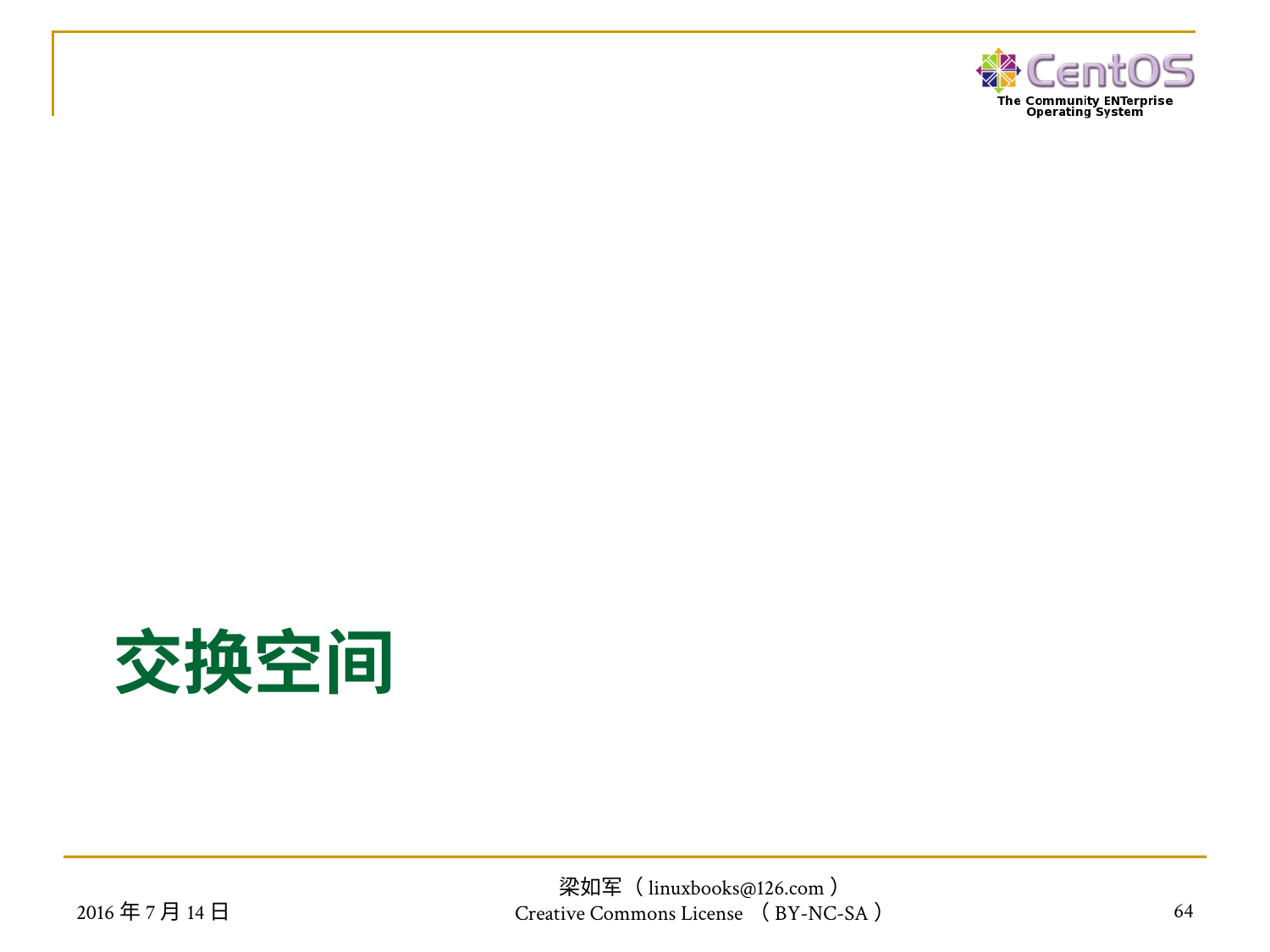

# 交换空间
2016年7月14日
64
梁如军（linuxbooks@126.com）
Creative Commons License（BY-NC-SA）